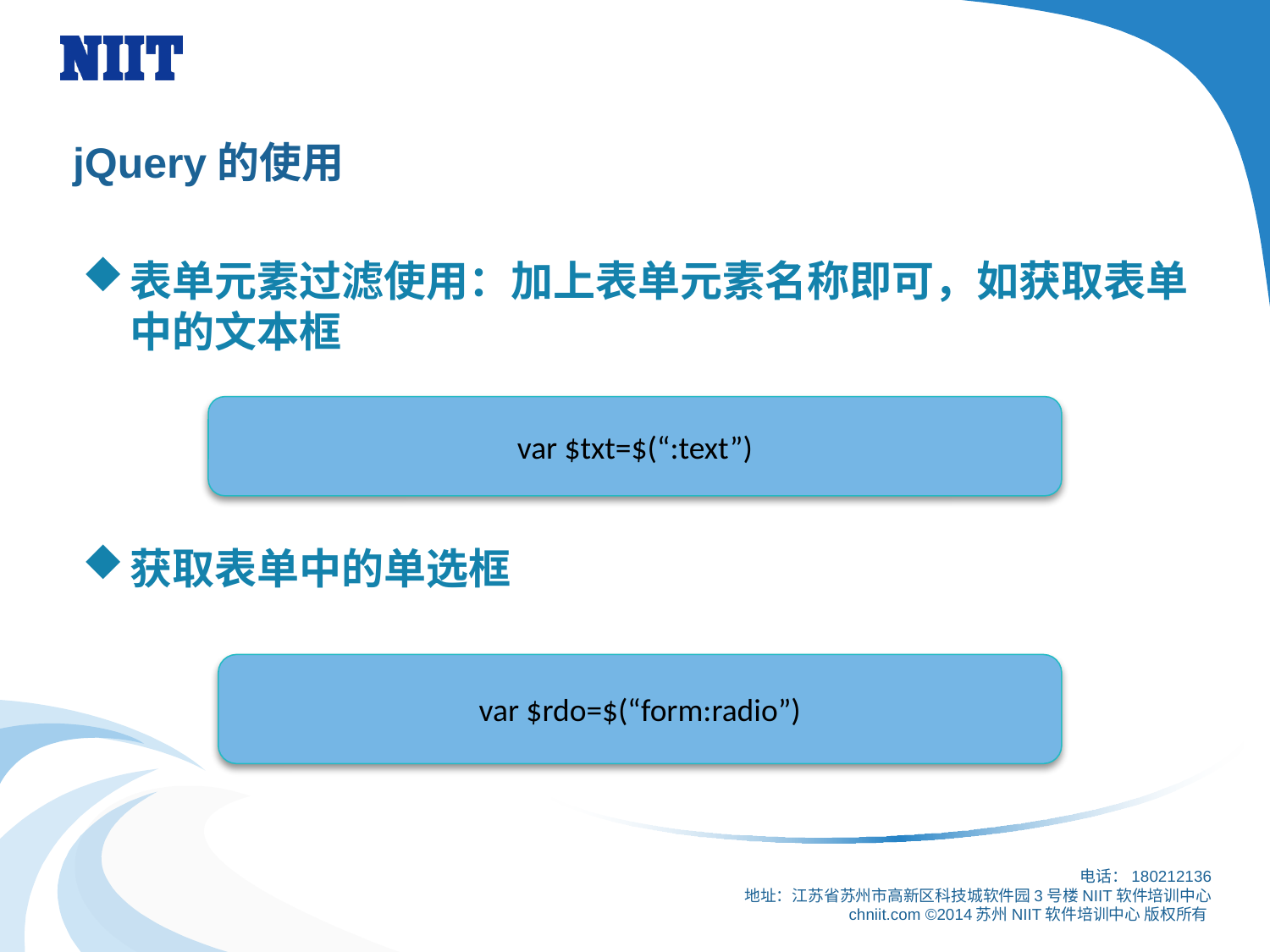

# jQuery的使用
表单元素过滤使用：加上表单元素名称即可，如获取表单中的文本框

获取表单中的单选框

var $txt=$(“:text”)
var $rdo=$(“form:radio”)